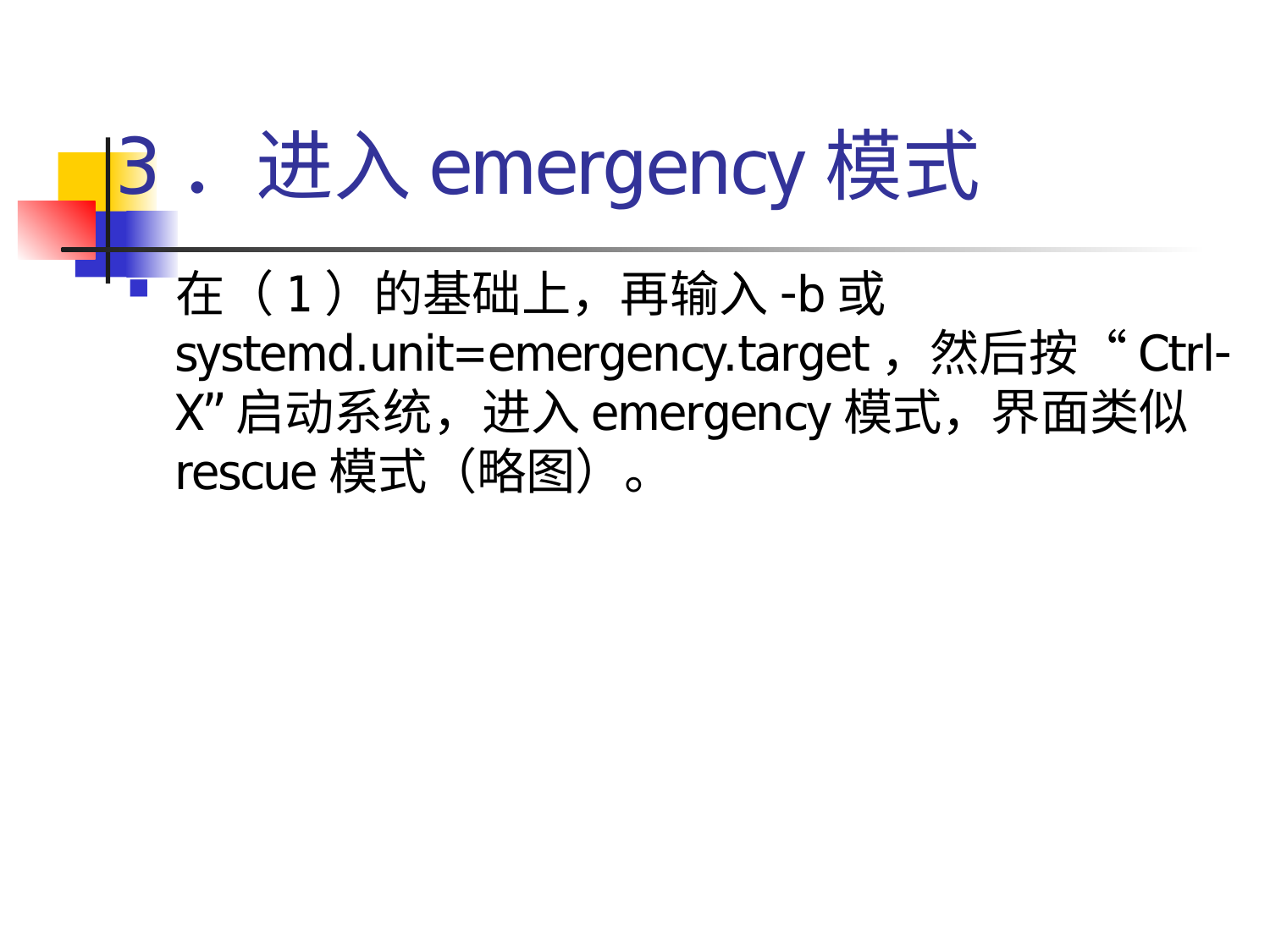

# 3．进入emergency模式
在（1）的基础上，再输入-b或systemd.unit=emergency.target，然后按“Ctrl-X”启动系统，进入emergency模式，界面类似rescue模式（略图）。